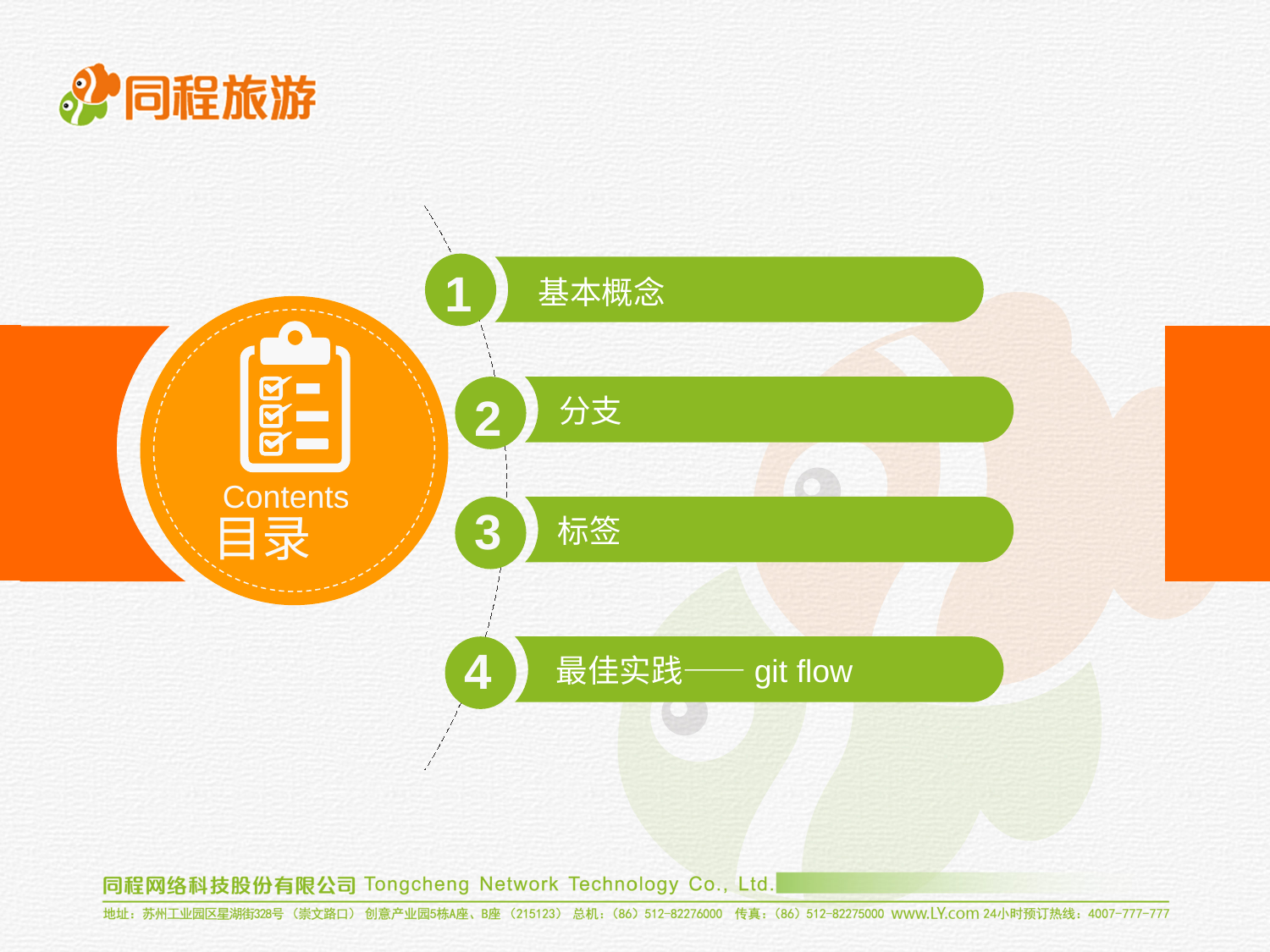

1

基本概念

2
分支
Contents
3

目录
标签
4

最佳实践——git flow